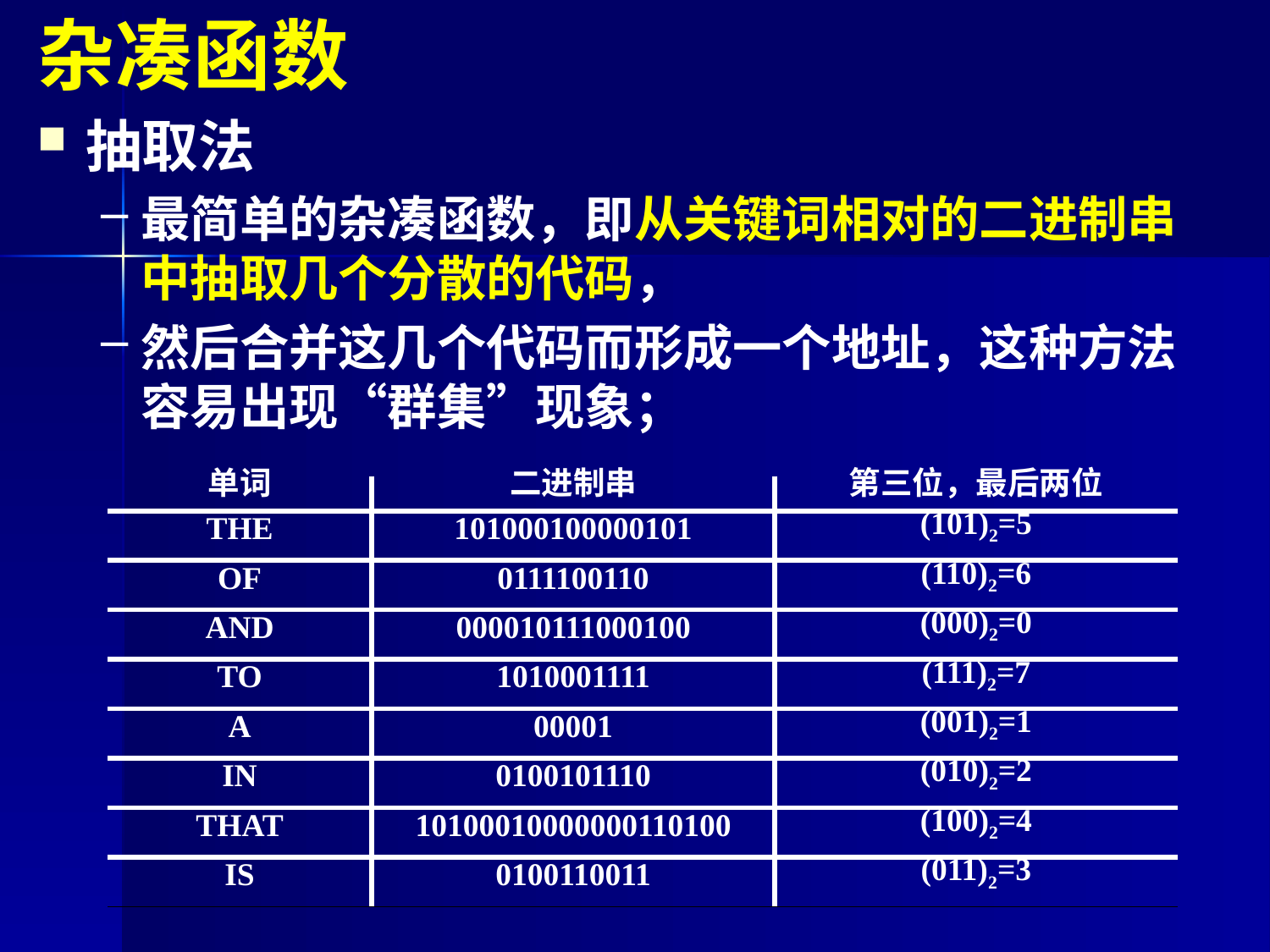

杂凑函数
抽取法
最简单的杂凑函数，即从关键词相对的二进制串中抽取几个分散的代码，
然后合并这几个代码而形成一个地址，这种方法容易出现“群集”现象；
| 单词 | 二进制串 | 第三位，最后两位 |
| --- | --- | --- |
| THE | 101000100000101 | (101)2=5 |
| OF | 0111100110 | (110)2=6 |
| AND | 000010111000100 | (000)2=0 |
| TO | 1010001111 | (111)2=7 |
| A | 00001 | (001)2=1 |
| IN | 0100101110 | (010)2=2 |
| THAT | 10100010000000110100 | (100)2=4 |
| IS | 0100110011 | (011)2=3 |